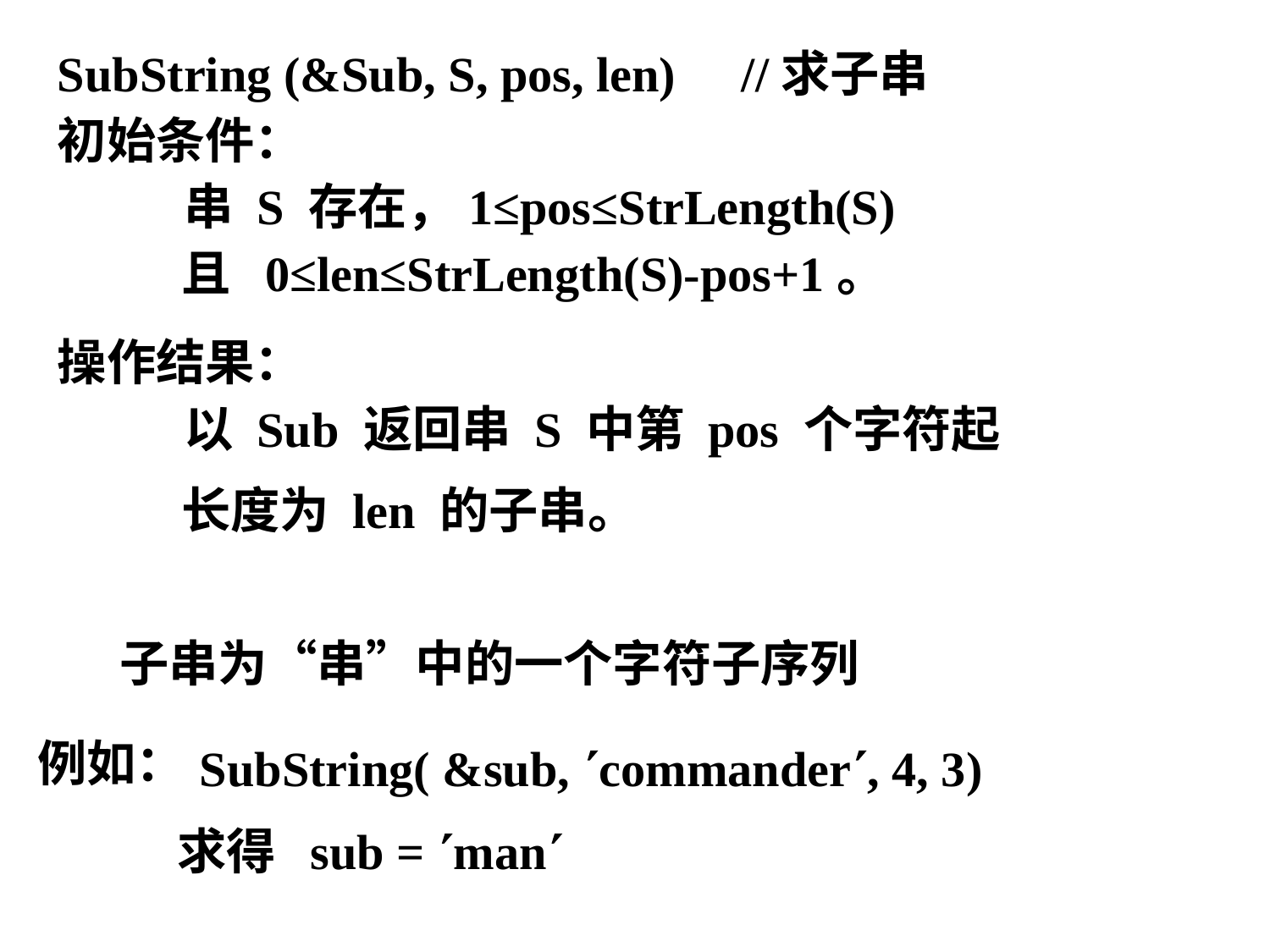

SubString (&Sub, S, pos, len)	    //求子串
初始条件：
	串 S 存在，1≤pos≤StrLength(S)
          且  0≤len≤StrLength(S)-pos+1。
操作结果：
	以 Sub 返回串 S 中第 pos 个字符起
          长度为 len 的子串。
子串为“串”中的一个字符子序列
SubString( &sub, ′commander′, 4, 3)
例如：
求得  sub = ′man′